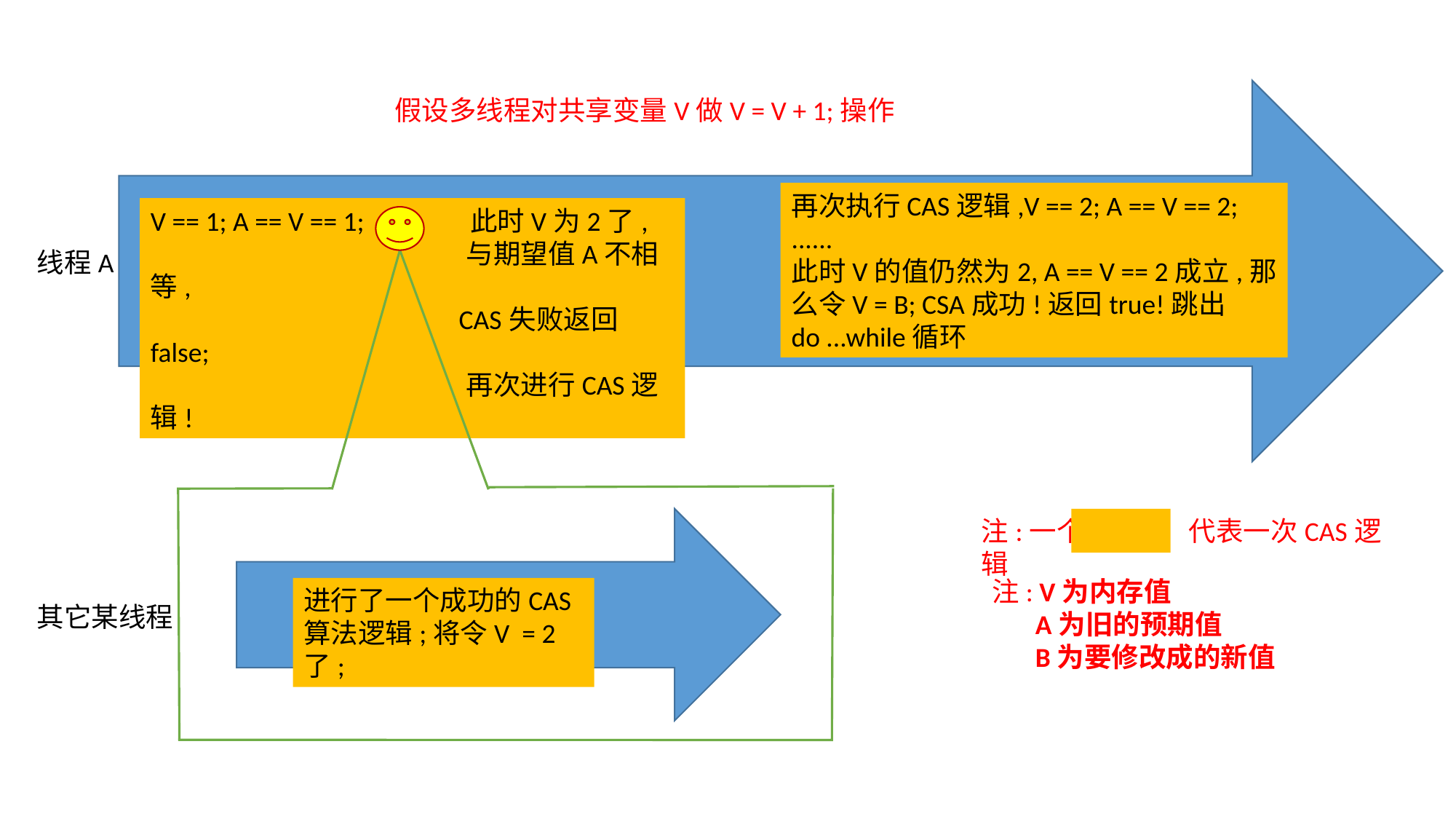

假设多线程对共享变量V做V = V + 1;操作
再次执行CAS逻辑,V == 2; A == V == 2;
......
此时V的值仍然为2, A == V == 2成立,那么令V = B; CSA成功!返回true!跳出do ...while循环
V == 1; A == V == 1;                此时V为2了,
                                                  与期望值A不相等,
                                                  CAS失败返回false;
                                                  再次进行CAS逻辑!

线程A

注:一个                 代表一次CAS逻辑

注: V为内存值
       A为旧的预期值
       B为要修改成的新值
进行了一个成功的CAS算法逻辑;将令V  = 2了;
其它某线程